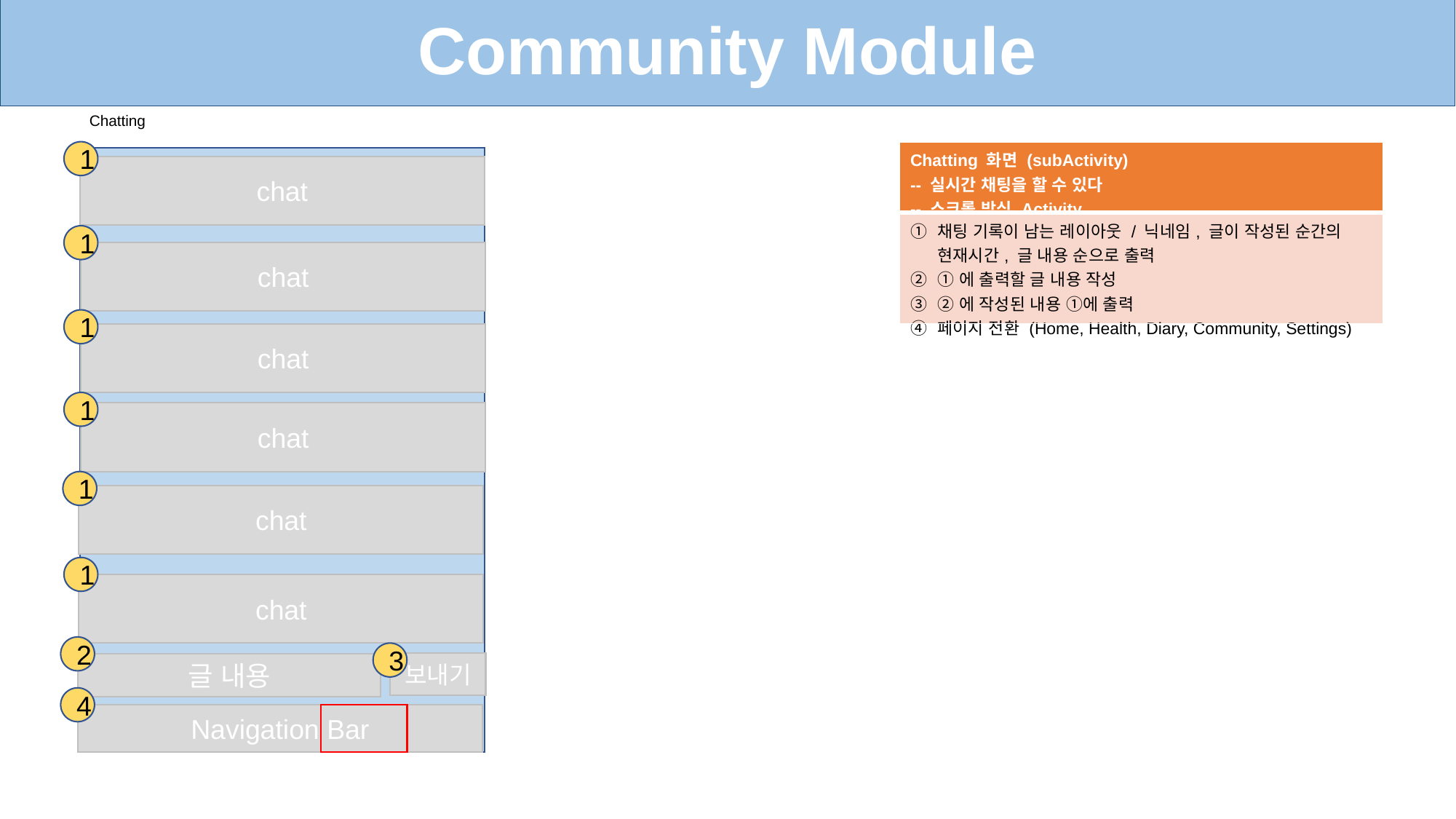

Community Module
Chatting
1
| Chatting 화면 (subActivity) -- 실시간 채팅을 할 수 있다 -- 스크롤 방식 Activity |
| --- |
| 채팅 기록이 남는 레이아웃 / 닉네임, 글이 작성된 순간의 현재시간, 글 내용 순으로 출력 ①에 출력할 글 내용 작성 ②에 작성된 내용 ①에 출력 페이지 전환 (Home, Health, Diary, Community, Settings) |

chat
1
chat
1
chat
1
chat
1
chat
1
chat
2
3
보내기
글 내용
4
Navigation Bar